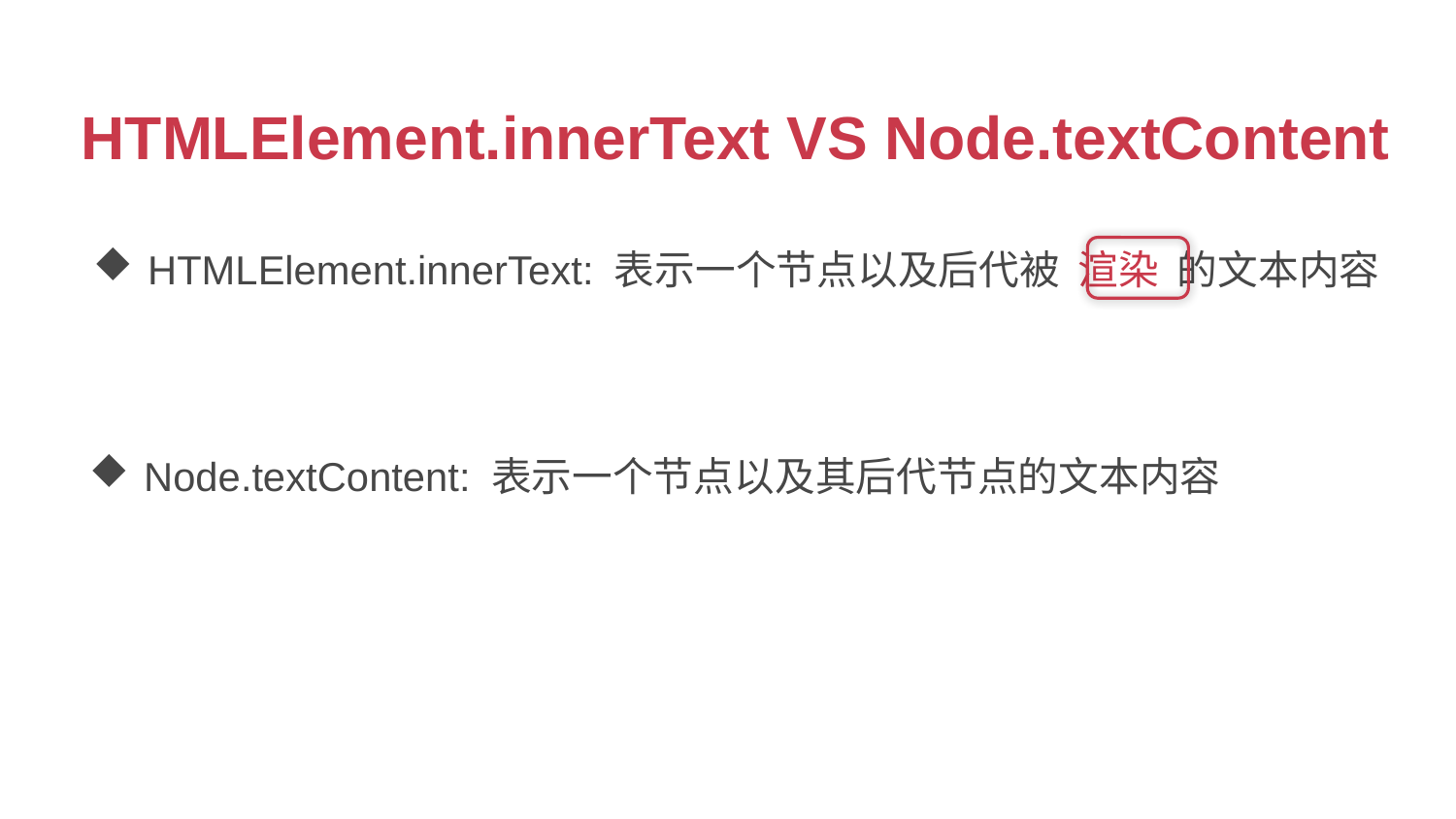

HTMLElement.innerText VS Node.textContent
HTMLElement.innerText: 表示一个节点以及后代被  渲染  的文本内容

Node.textContent: 表示一个节点以及其后代节点的文本内容